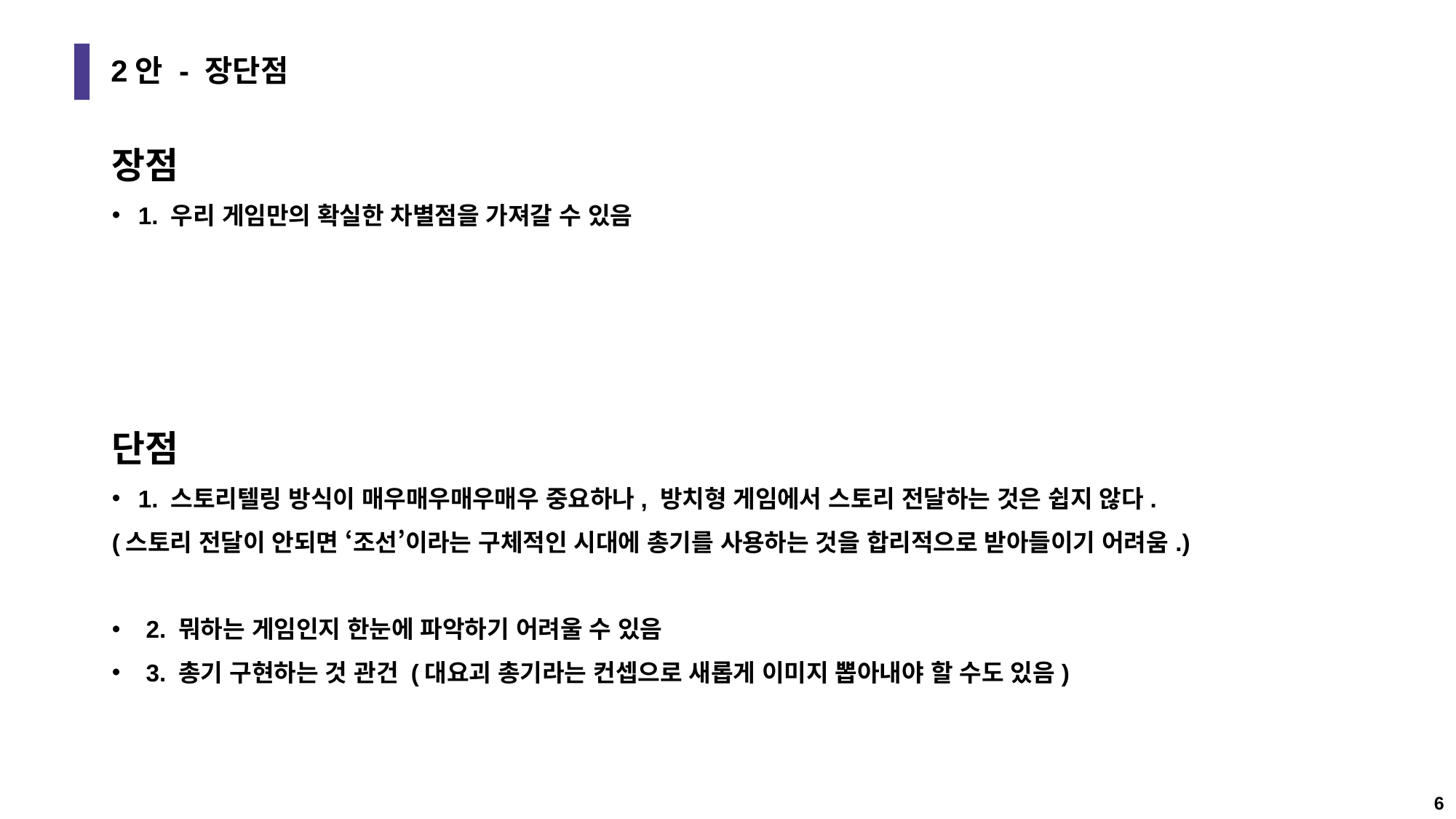

# 2안 - 장단점
장점
1. 우리 게임만의 확실한 차별점을 가져갈 수 있음

단점
1. 스토리텔링 방식이 매우매우매우매우 중요하나, 방치형 게임에서 스토리 전달하는 것은 쉽지 않다.
(스토리 전달이 안되면 ‘조선’이라는 구체적인 시대에 총기를 사용하는 것을 합리적으로 받아들이기 어려움.)

2. 뭐하는 게임인지 한눈에 파악하기 어려울 수 있음
3. 총기 구현하는 것 관건 (대요괴 총기라는 컨셉으로 새롭게 이미지 뽑아내야 할 수도 있음)